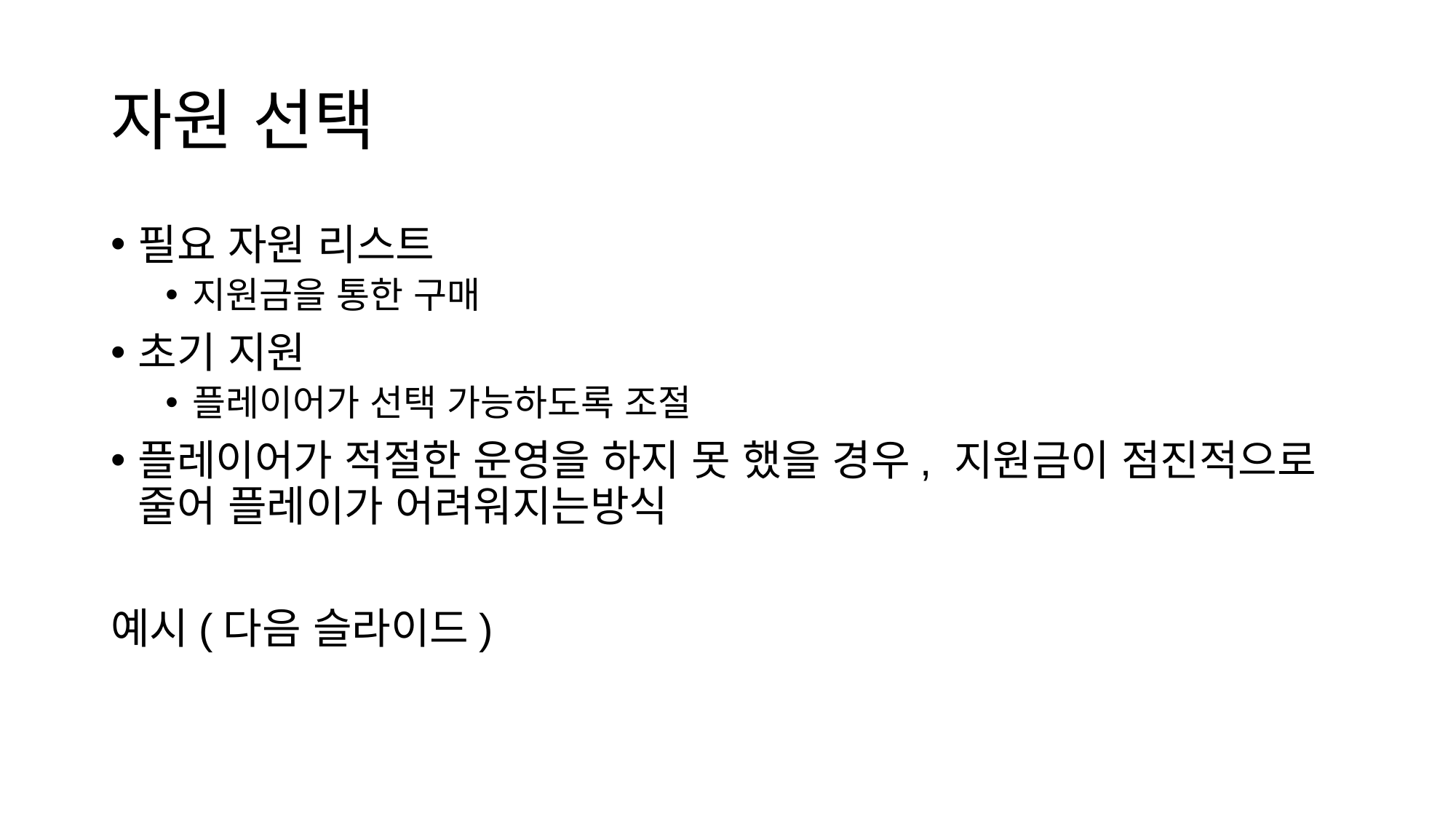

# 자원 선택
필요 자원 리스트
지원금을 통한 구매
초기 지원
플레이어가 선택 가능하도록 조절
플레이어가 적절한 운영을 하지 못 했을 경우, 지원금이 점진적으로 줄어 플레이가 어려워지는방식

예시(다음 슬라이드)